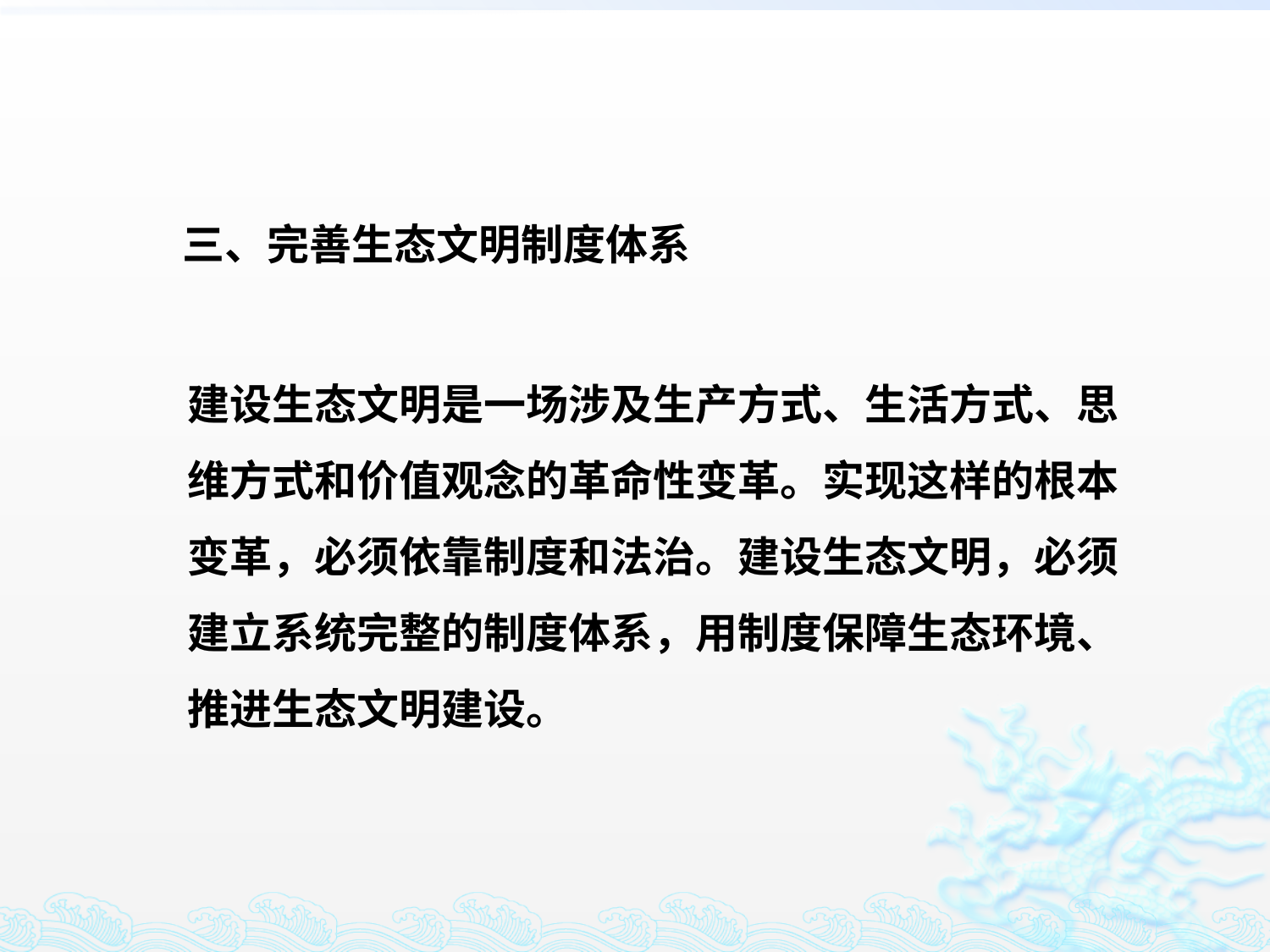

三、完善生态文明制度体系
建设生态文明是一场涉及生产方式、生活方式、思维方式和价值观念的革命性变革。实现这样的根本变革，必须依靠制度和法治。建设生态文明，必须建立系统完整的制度体系，用制度保障生态环境、推进生态文明建设。